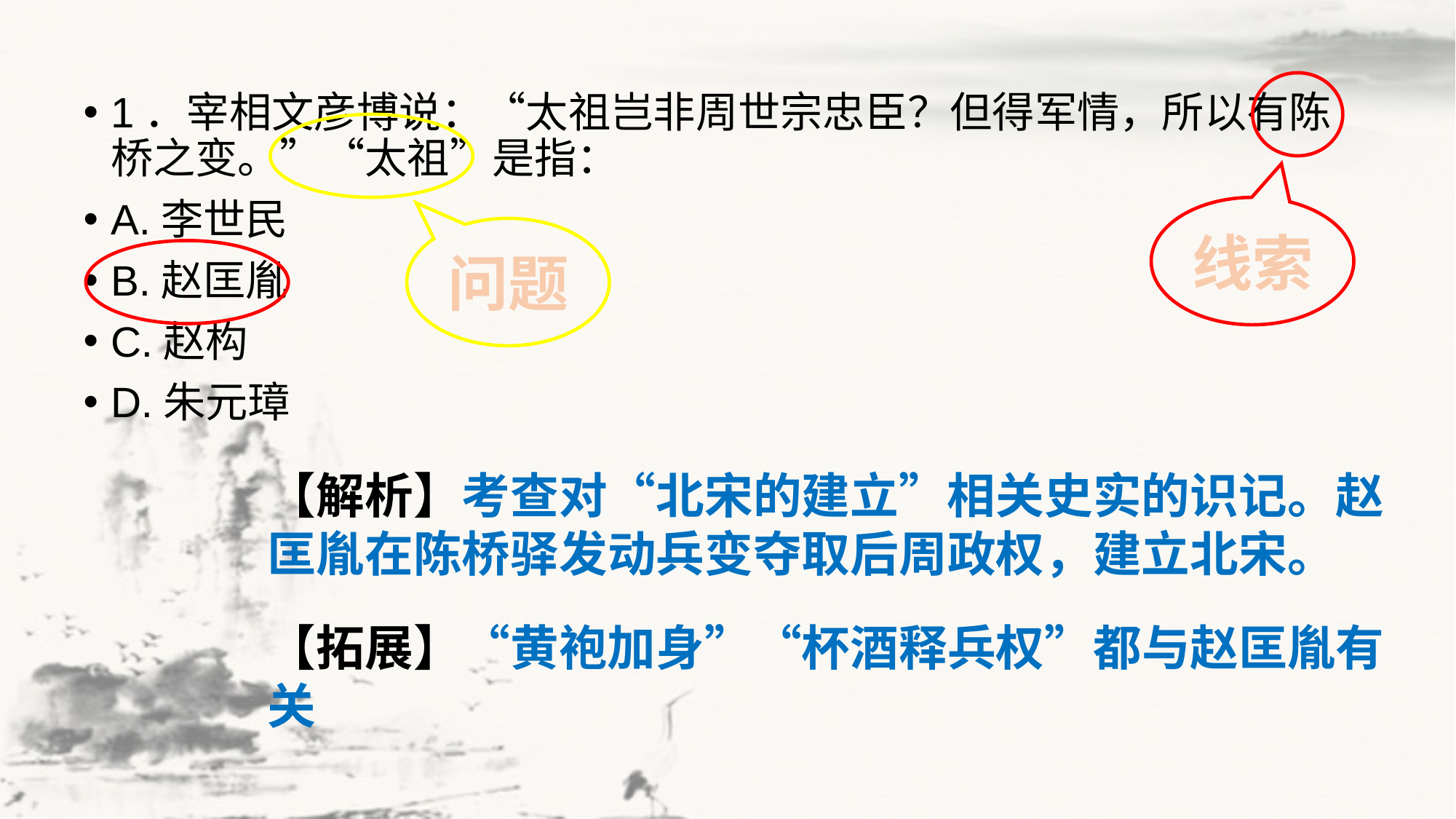

1．宰相文彦博说：“太祖岂非周世宗忠臣？但得军情，所以有陈桥之变。”“太祖”是指：
A.李世民
B.赵匡胤
C.赵构
D.朱元璋

线索
问题

【解析】考查对“北宋的建立”相关史实的识记。赵匡胤在陈桥驿发动兵变夺取后周政权，建立北宋。
【拓展】“黄袍加身”“杯酒释兵权”都与赵匡胤有关